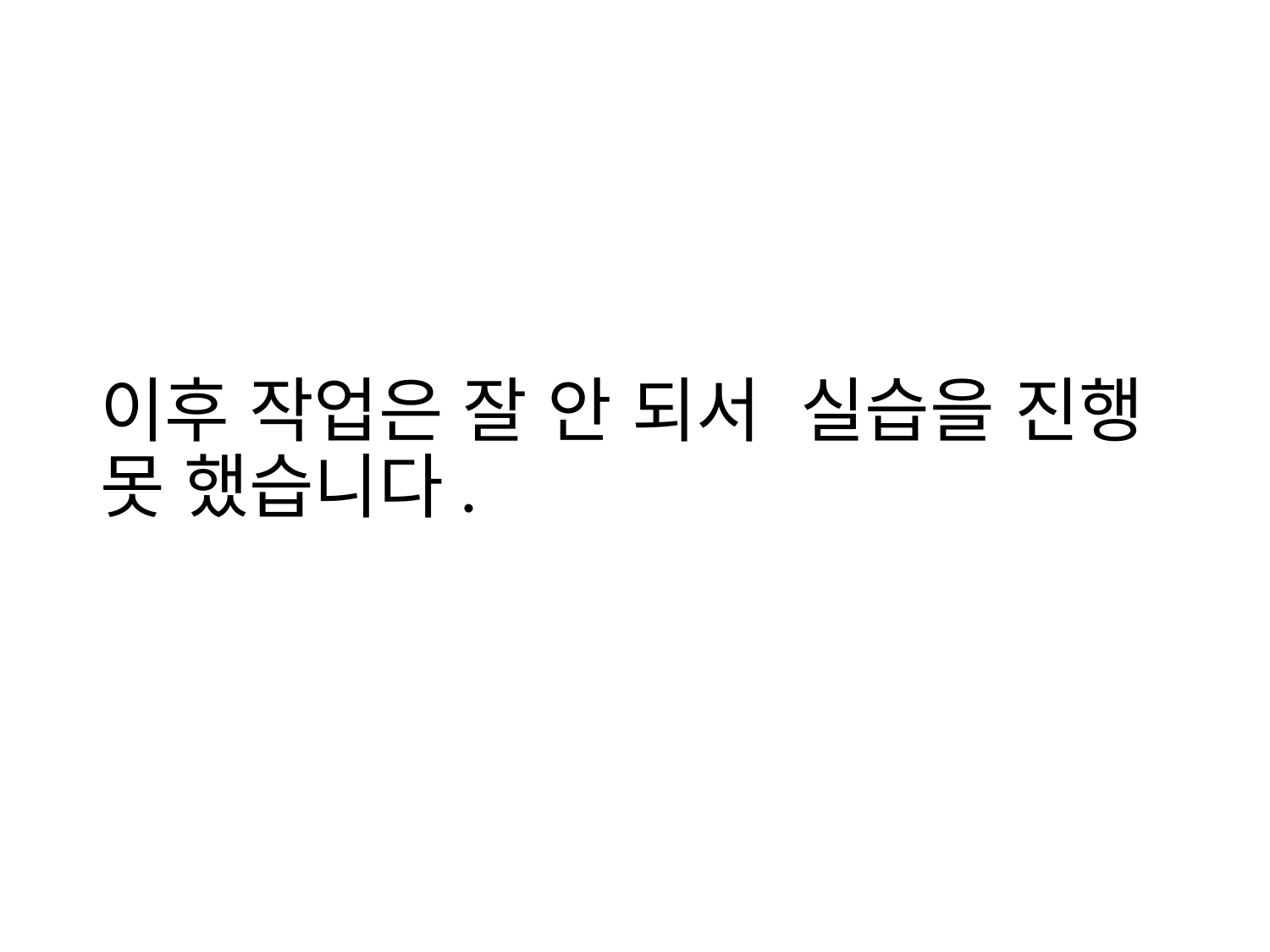

# 이후 작업은 잘 안 되서  실습을 진행 못 했습니다.